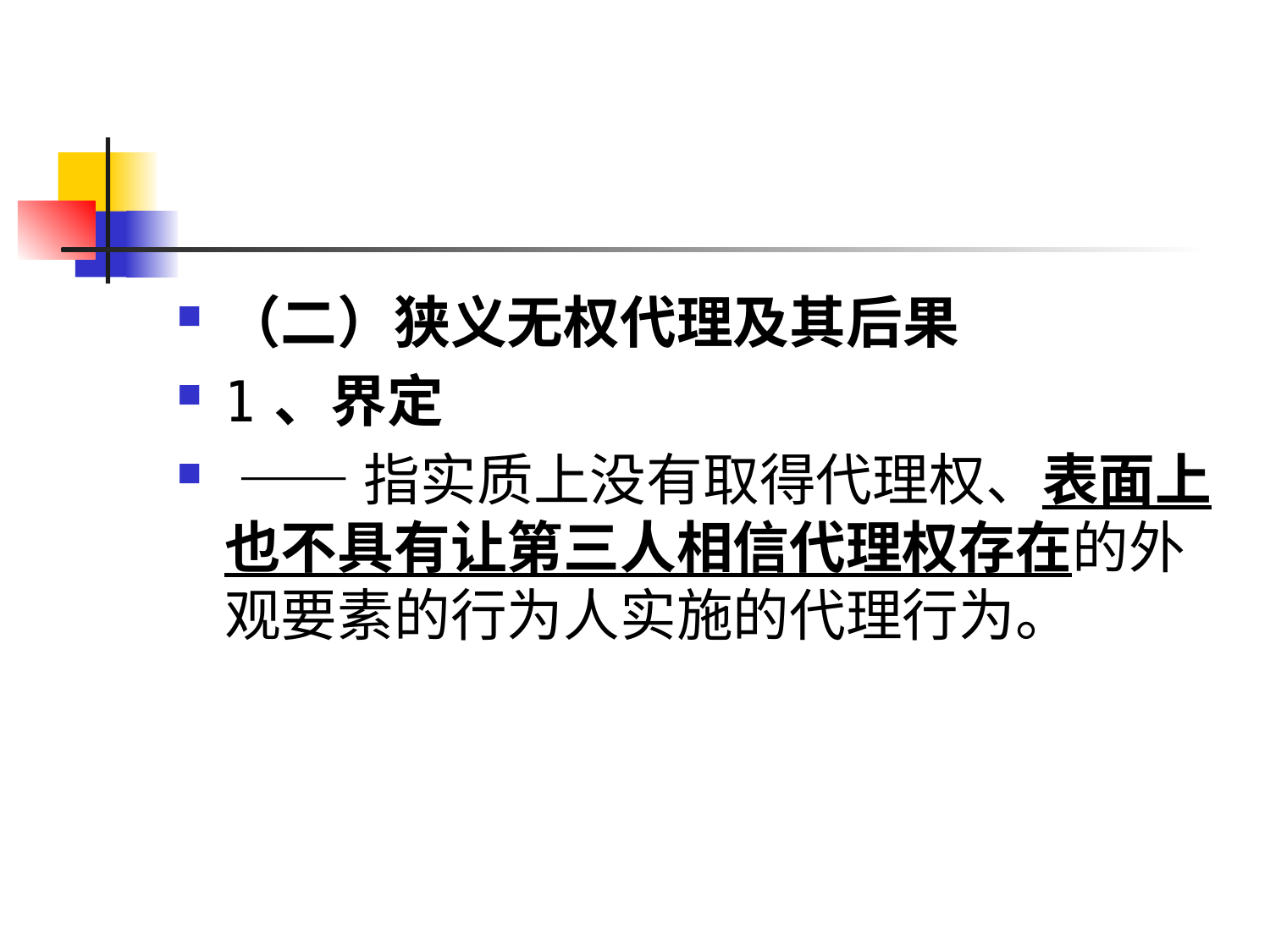

#
（二）狭义无权代理及其后果
1、界定
 ——指实质上没有取得代理权、表面上也不具有让第三人相信代理权存在的外观要素的行为人实施的代理行为。